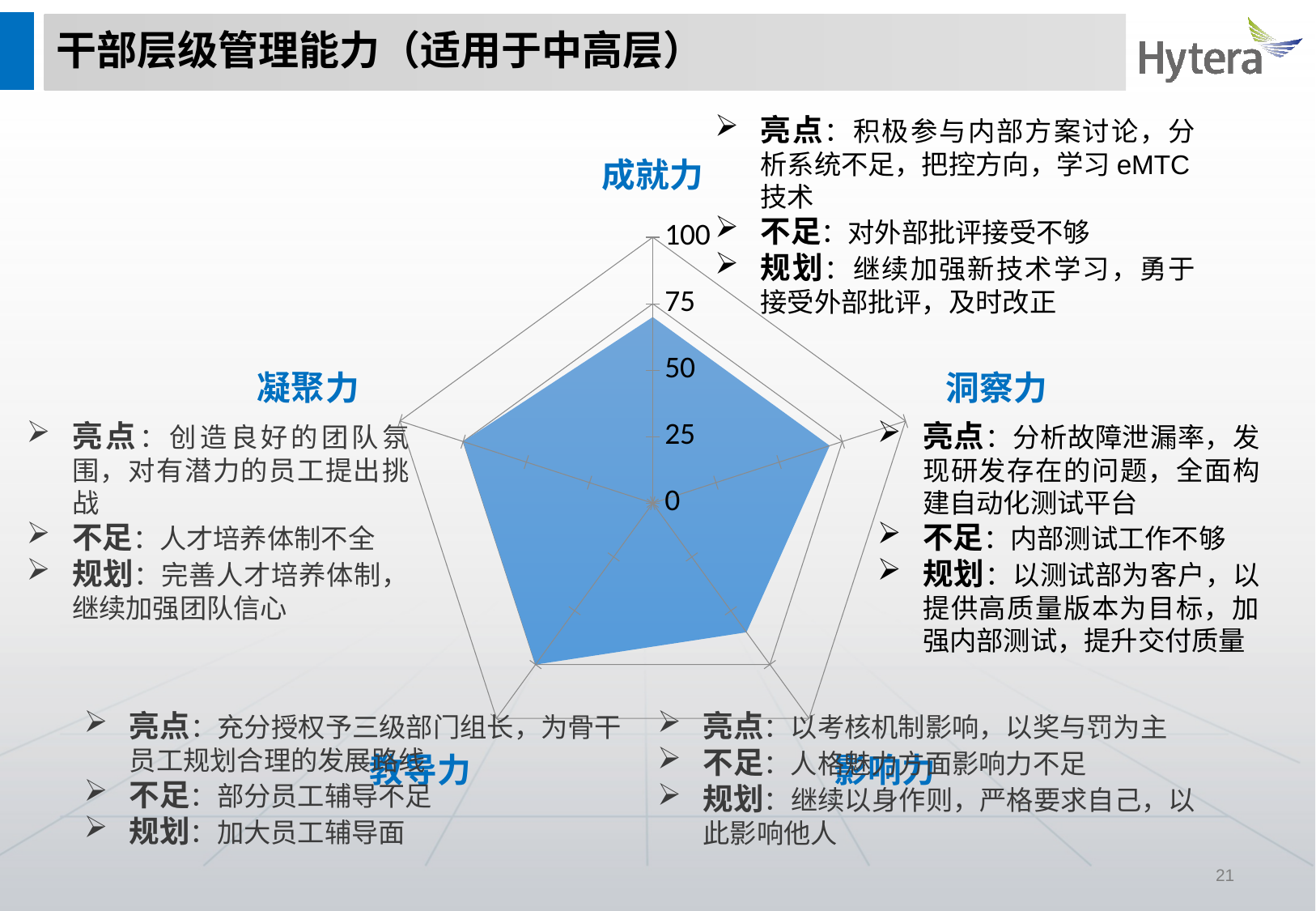

# 干部层级管理能力（适用于中高层）
亮点：积极参与内部方案讨论，分析系统不足，把控方向，学习eMTC技术
不足：对外部批评接受不够
规划：继续加强新技术学习，勇于接受外部批评，及时改正

### Chart

| Category | 系列 1 |
|---|---|
| 成就力 | 70.0 |
| 洞察力 | 70.0 |
| 影响力 | 60.0 |
| 教导力 | 75.0 |
| 凝聚力 | 75.0 |
亮点：创造良好的团队氛围，对有潜力的员工提出挑战
不足：人才培养体制不全
规划：完善人才培养体制，继续加强团队信心
亮点：分析故障泄漏率，发现研发存在的问题，全面构建自动化测试平台
不足：内部测试工作不够
规划：以测试部为客户，以提供高质量版本为目标，加强内部测试，提升交付质量
亮点：充分授权予三级部门组长，为骨干员工规划合理的发展路线
不足：部分员工辅导不足
规划：加大员工辅导面
亮点：以考核机制影响，以奖与罚为主
不足：人格魅力方面影响力不足
规划：继续以身作则，严格要求自己，以此影响他人